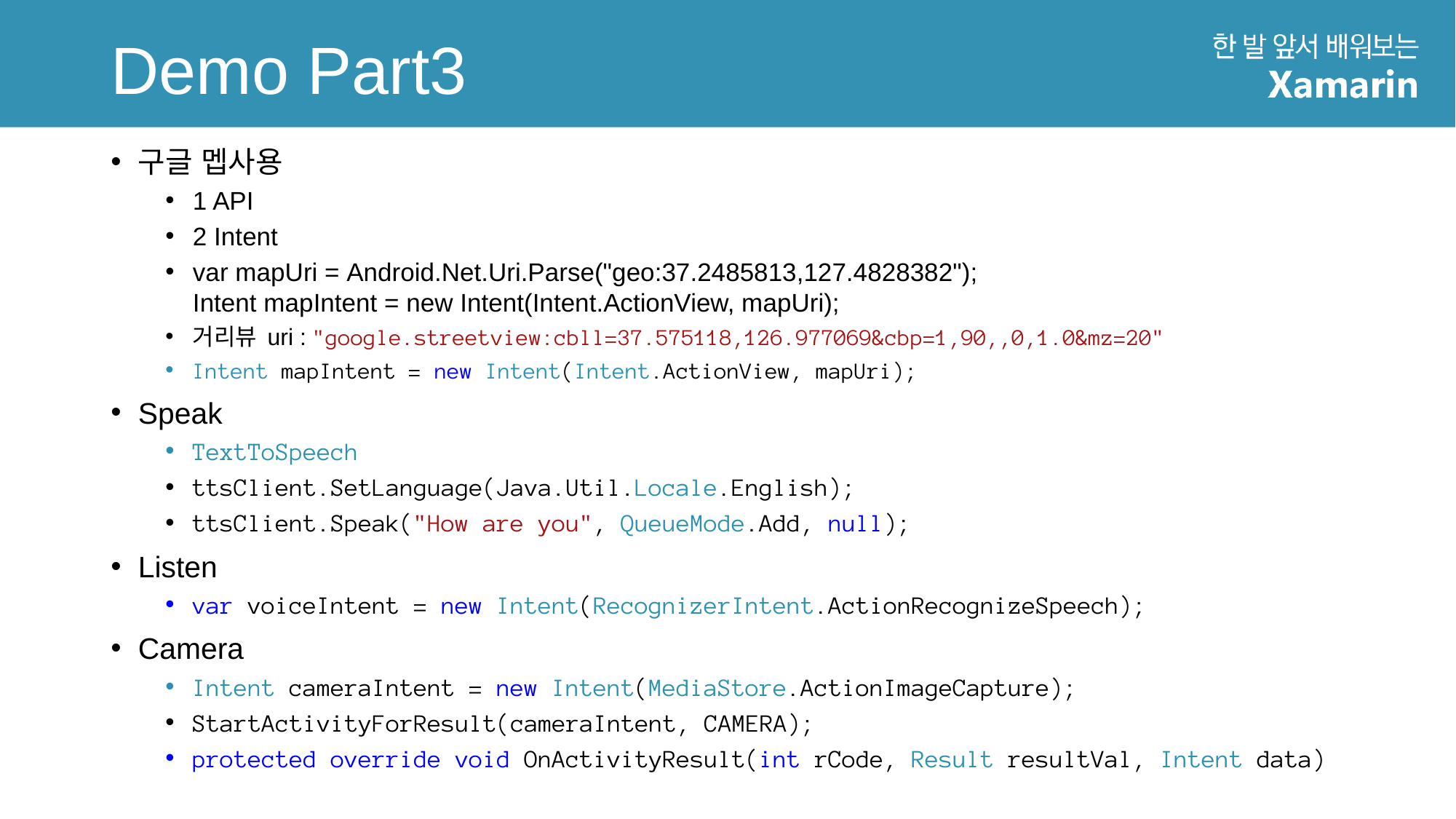

# Demo Part3
구글 멥사용
1 API
2 Intent
var mapUri = Android.Net.Uri.Parse("geo:37.2485813,127.4828382");
Intent mapIntent = new Intent(Intent.ActionView, mapUri);
거리뷰 uri : "google.streetview:cbll=37.575118,126.977069&cbp=1,90,,0,1.0&mz=20"
Intent mapIntent = new Intent(Intent.ActionView, mapUri);
Speak
TextToSpeech
ttsClient.SetLanguage(Java.Util.Locale.English);
ttsClient.Speak("How are you", QueueMode.Add, null);
Listen
var voiceIntent = new Intent(RecognizerIntent.ActionRecognizeSpeech);
Camera
Intent cameraIntent = new Intent(MediaStore.ActionImageCapture);
StartActivityForResult(cameraIntent, CAMERA);
protected override void OnActivityResult(int rCode, Result resultVal, Intent data)